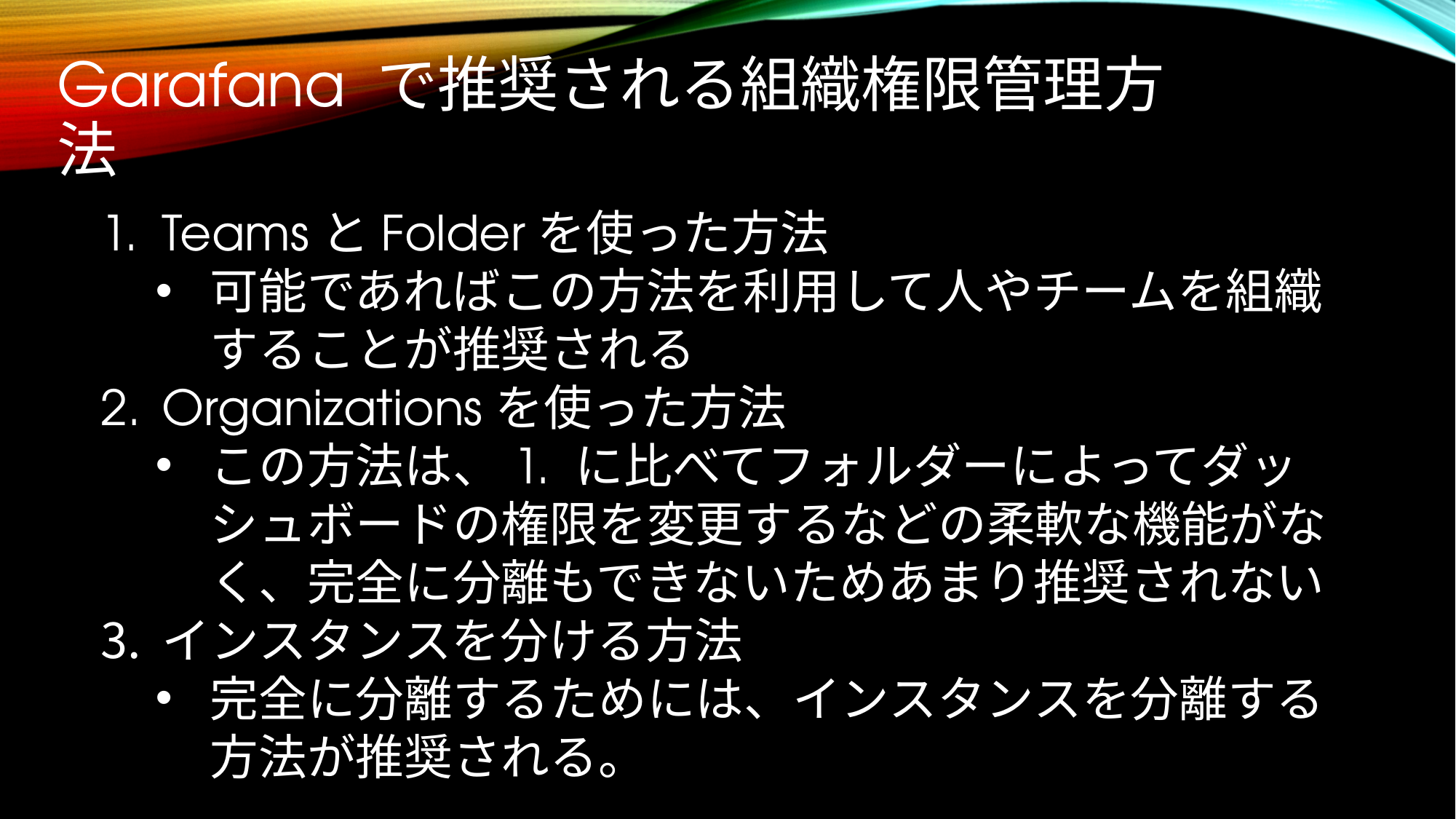

# Garafana で推奨される組織権限管理方法
TeamsとFolderを使った方法
可能であればこの方法を利用して人やチームを組織することが推奨される
Organizationsを使った方法
この方法は、1. に比べてフォルダーによってダッシュボードの権限を変更するなどの柔軟な機能がなく、完全に分離もできないためあまり推奨されない
インスタンスを分ける方法
完全に分離するためには、インスタンスを分離する方法が推奨される。